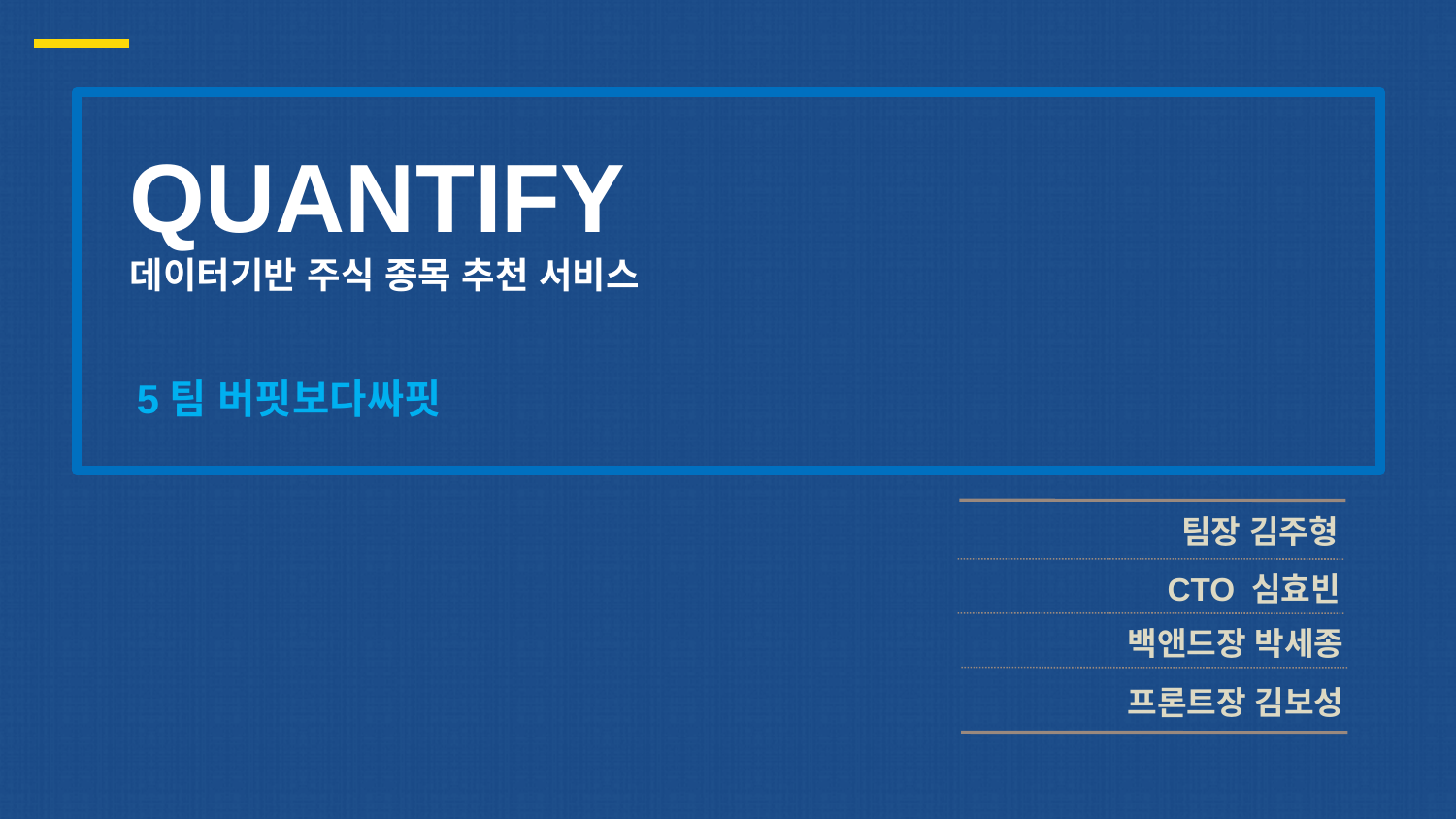

QUANTIFY
데이터기반 주식 종목 추천 서비스
5팀 버핏보다싸핏
팀장 김주형
CTO 심효빈
백앤드장 박세종
프론트장 김보성